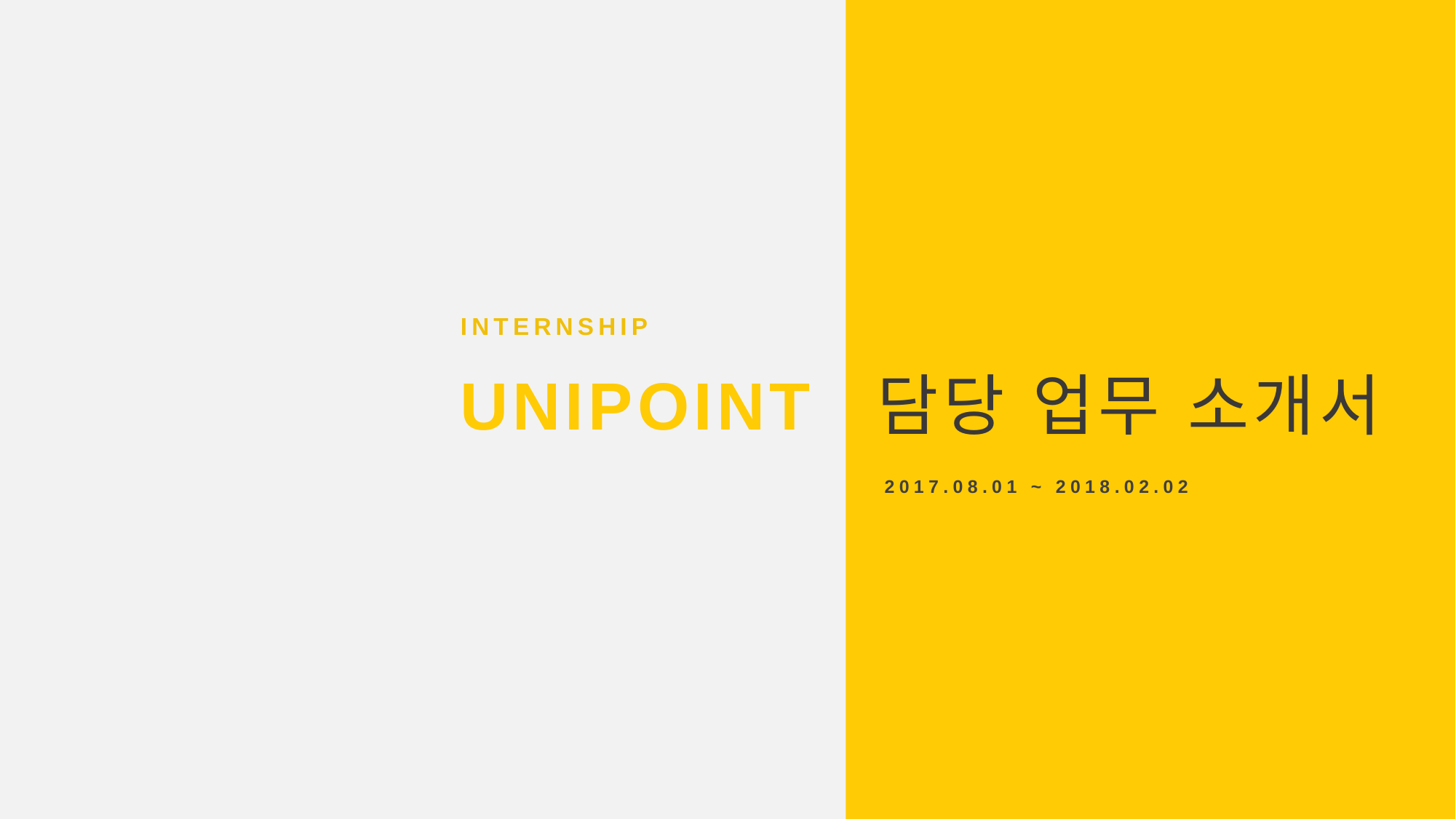

INTERNSHIP
UNIPOINT  담당 업무 소개서
2017.08.01 ~ 2018.02.02